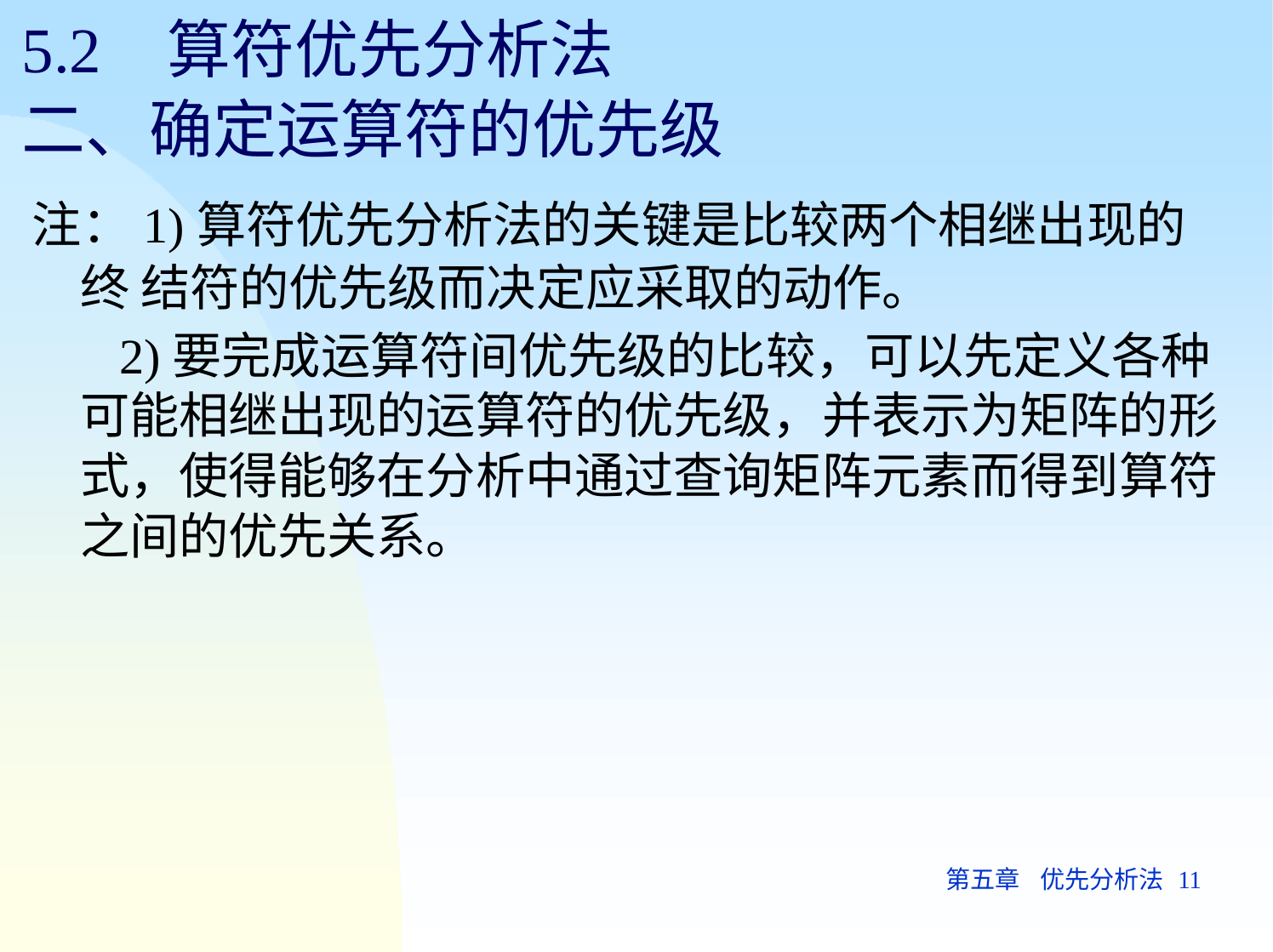

# 5.2	算符优先分析法 二、确定运算符的优先级
注：1)算符优先分析法的关键是比较两个相继出现的终 结符的优先级而决定应采取的动作。
2)要完成运算符间优先级的比较，可以先定义各种 可能相继出现的运算符的优先级，并表示为矩阵的形 式，使得能够在分析中通过查询矩阵元素而得到算符 之间的优先关系。
第五章	优先分析法 11